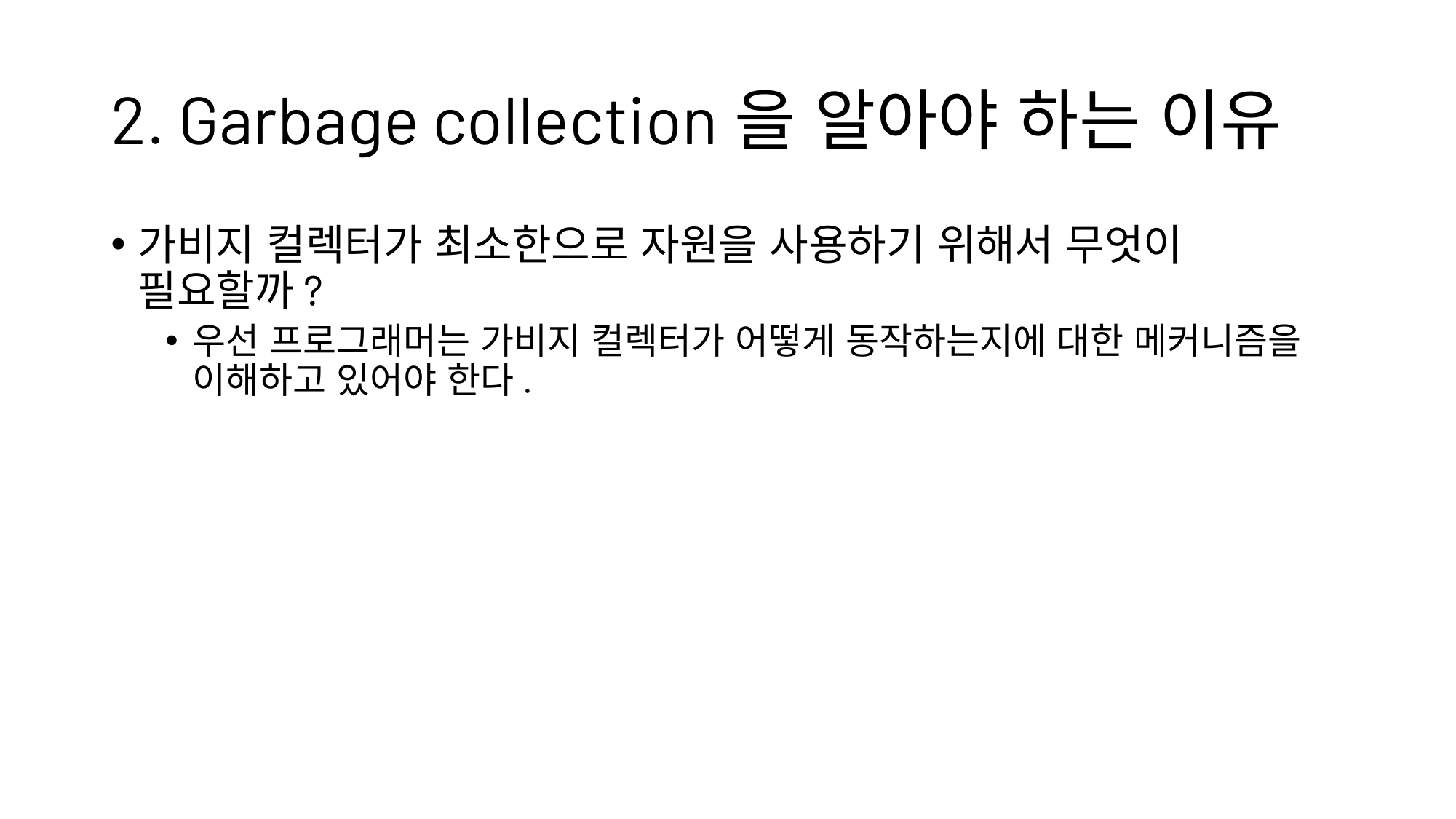

# 2. Garbage collection을 알아야 하는 이유
가비지 컬렉터가 최소한으로 자원을 사용하기 위해서 무엇이 필요할까?
우선 프로그래머는 가비지 컬렉터가 어떻게 동작하는지에 대한 메커니즘을 이해하고 있어야 한다.